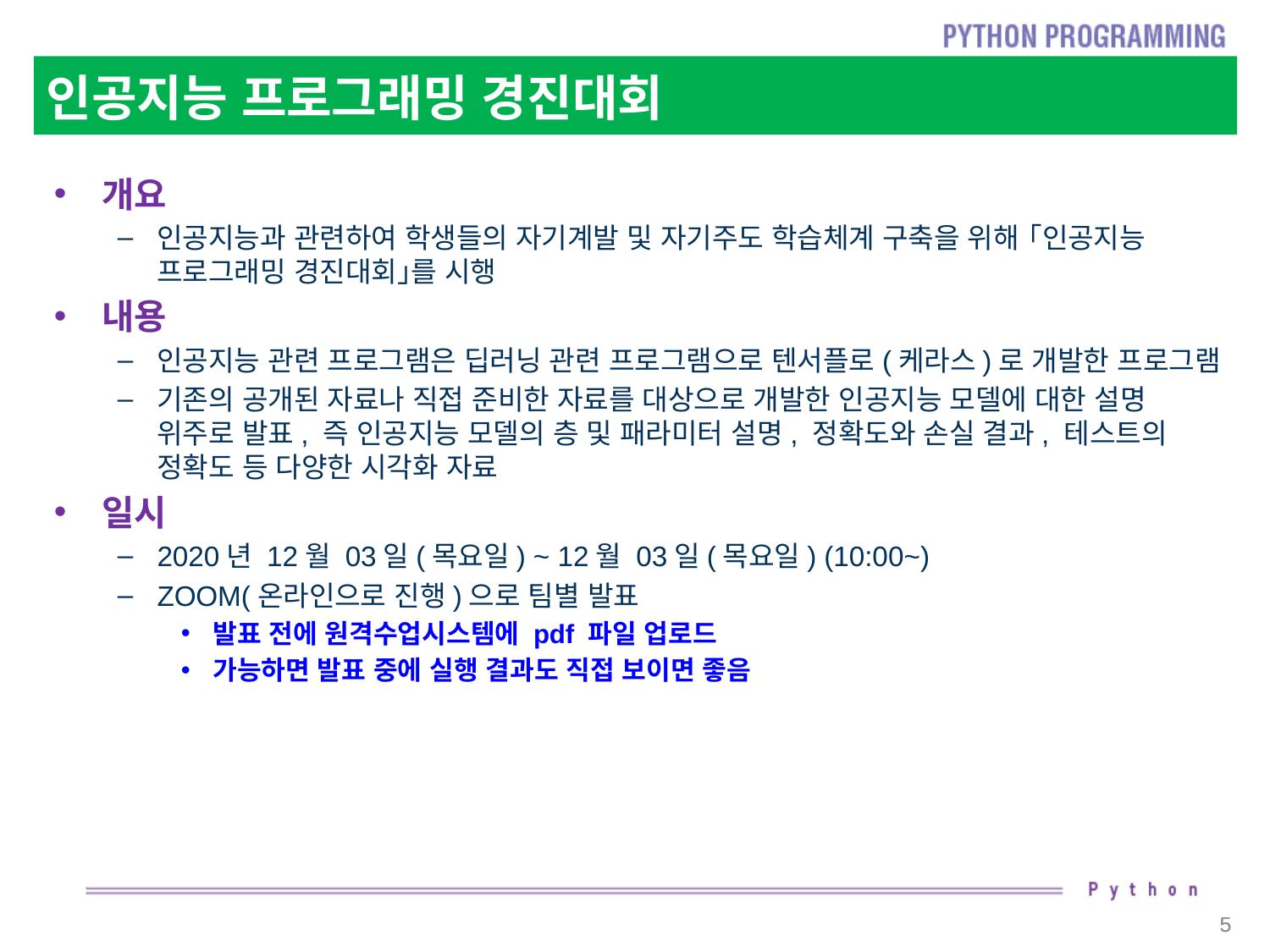

# 인공지능 프로그래밍 경진대회
개요
인공지능과 관련하여 학생들의 자기계발 및 자기주도 학습체계 구축을 위해 ｢인공지능 프로그래밍 경진대회｣를 시행
내용
인공지능 관련 프로그램은 딥러닝 관련 프로그램으로 텐서플로(케라스)로 개발한 프로그램
기존의 공개된 자료나 직접 준비한 자료를 대상으로 개발한 인공지능 모델에 대한 설명 위주로 발표, 즉 인공지능 모델의 층 및 패라미터 설명, 정확도와 손실 결과, 테스트의 정확도 등 다양한 시각화 자료
일시
2020년 12월 03일(목요일) ~ 12월 03일(목요일) (10:00~)
ZOOM(온라인으로 진행)으로 팀별 발표
발표 전에 원격수업시스템에 pdf 파일 업로드
가능하면 발표 중에 실행 결과도 직접 보이면 좋음
5